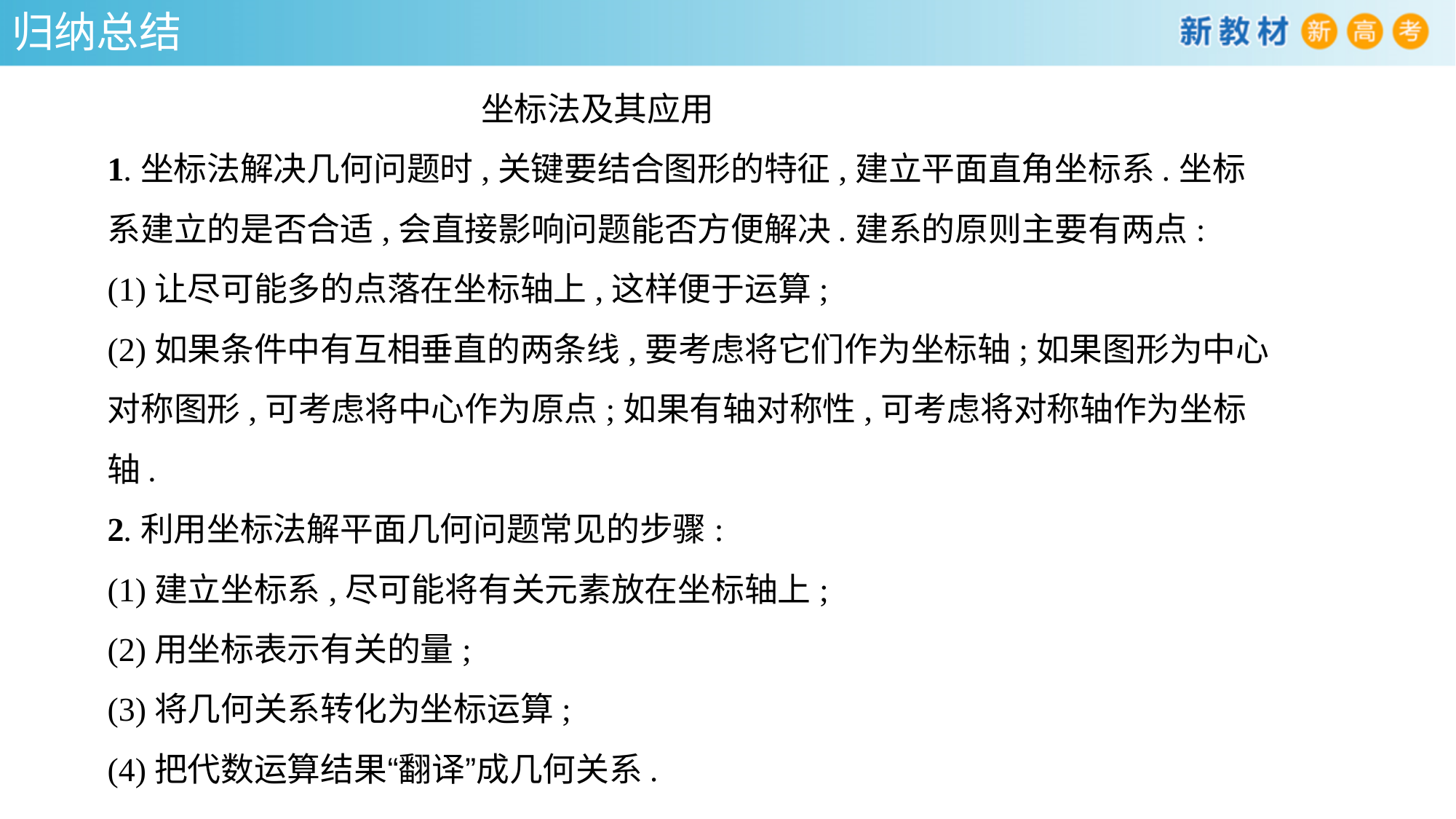

归纳总结
                                                 坐标法及其应用
1.坐标法解决几何问题时,关键要结合图形的特征,建立平面直角坐标系.坐标系建立的是否合适,会直接影响问题能否方便解决.建系的原则主要有两点:
(1)让尽可能多的点落在坐标轴上,这样便于运算;
(2)如果条件中有互相垂直的两条线,要考虑将它们作为坐标轴;如果图形为中心对称图形,可考虑将中心作为原点;如果有轴对称性,可考虑将对称轴作为坐标轴.
2.利用坐标法解平面几何问题常见的步骤:
(1)建立坐标系,尽可能将有关元素放在坐标轴上;
(2)用坐标表示有关的量;
(3)将几何关系转化为坐标运算;
(4)把代数运算结果“翻译”成几何关系.